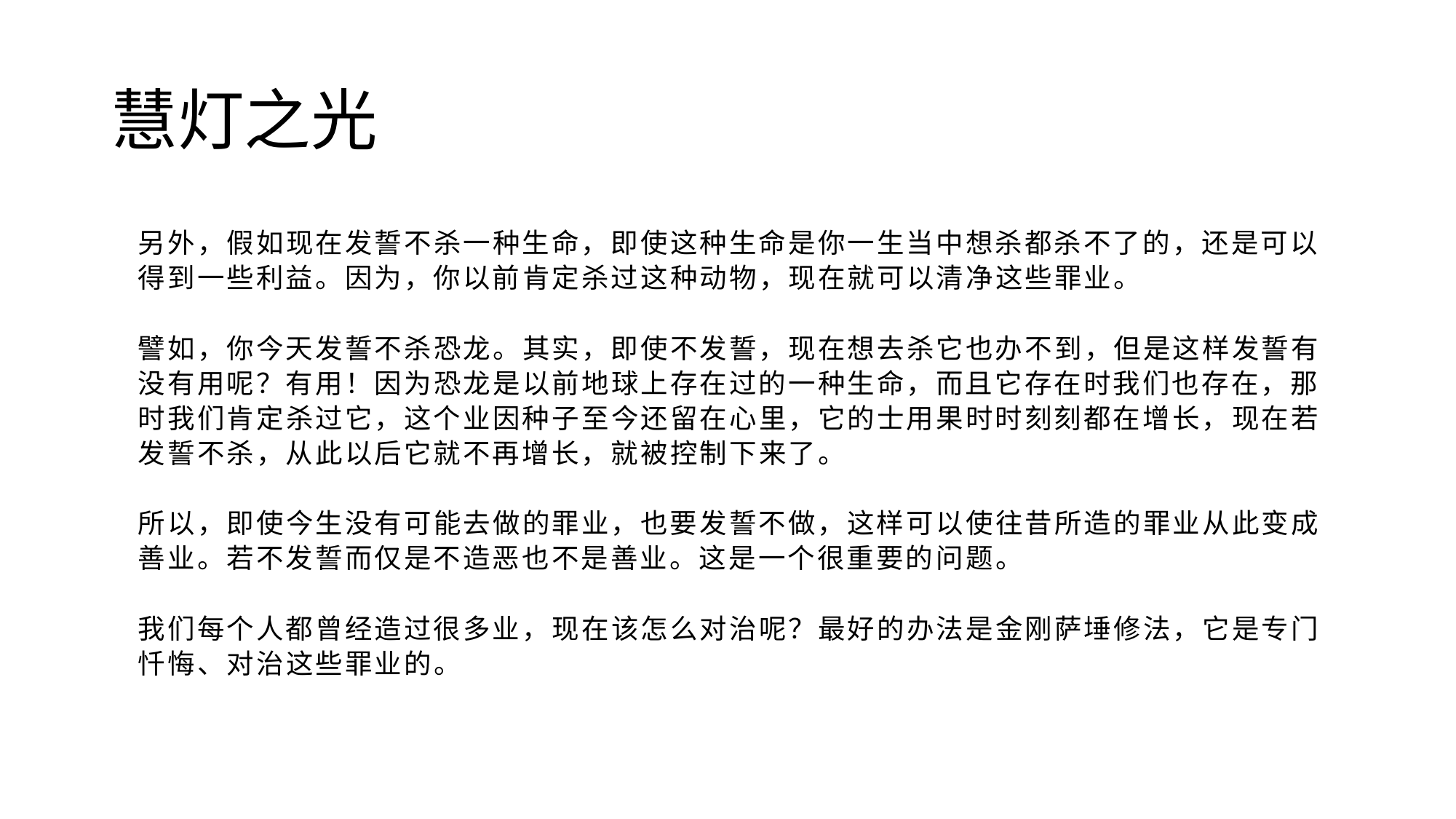

# 慧灯之光
另外，假如现在发誓不杀一种生命，即使这种生命是你一生当中想杀都杀不了的，还是可以得到一些利益。因为，你以前肯定杀过这种动物，现在就可以清净这些罪业。

譬如，你今天发誓不杀恐龙。其实，即使不发誓，现在想去杀它也办不到，但是这样发誓有没有用呢？有用！因为恐龙是以前地球上存在过的一种生命，而且它存在时我们也存在，那时我们肯定杀过它，这个业因种子至今还留在心里，它的士用果时时刻刻都在增长，现在若发誓不杀，从此以后它就不再增长，就被控制下来了。

所以，即使今生没有可能去做的罪业，也要发誓不做，这样可以使往昔所造的罪业从此变成善业。若不发誓而仅是不造恶也不是善业。这是一个很重要的问题。

我们每个人都曾经造过很多业，现在该怎么对治呢？最好的办法是金刚萨埵修法，它是专门忏悔、对治这些罪业的。